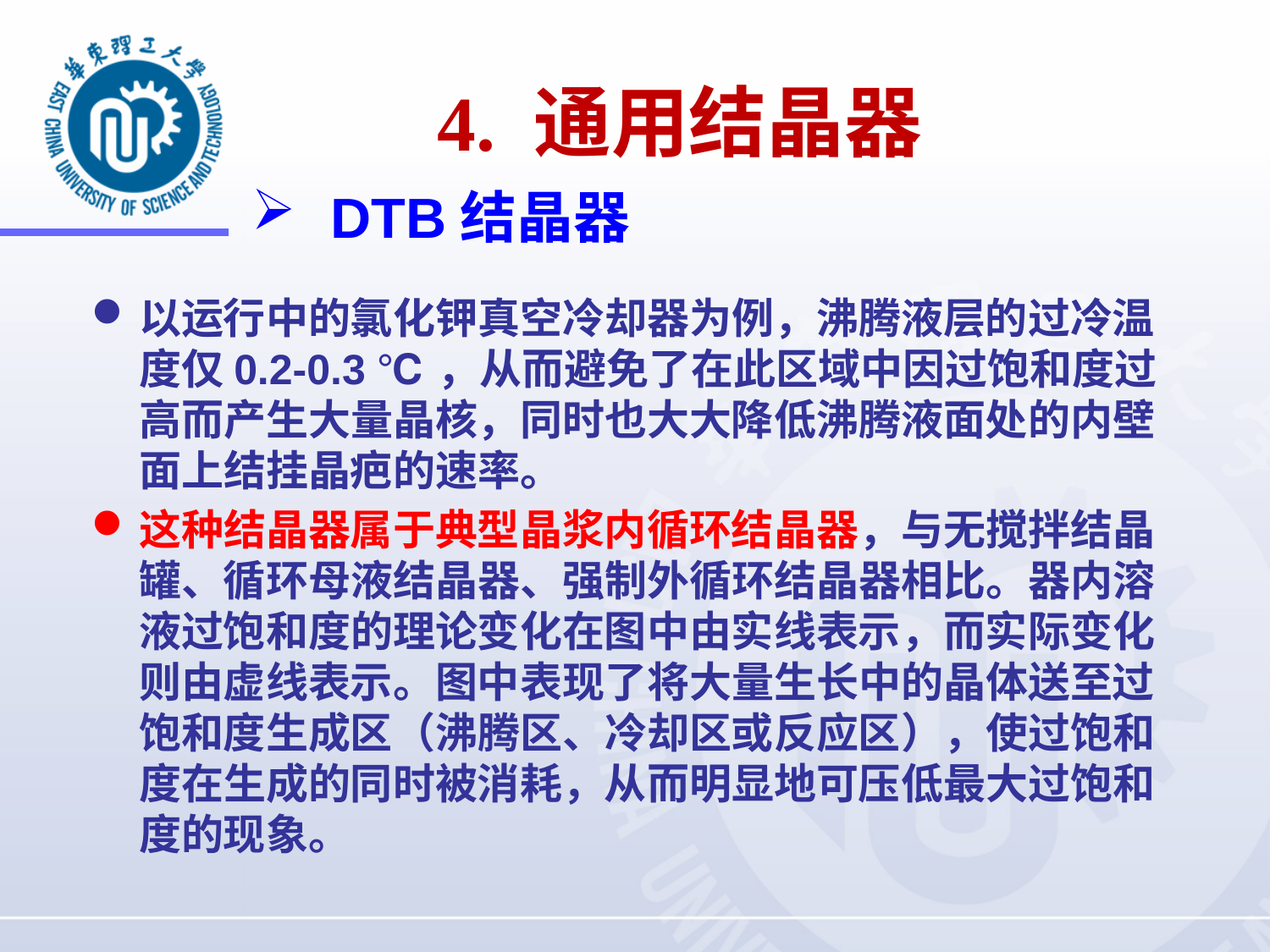

4. 通用结晶器
DTB结晶器
以运行中的氯化钾真空冷却器为例，沸腾液层的过冷温度仅0.2-0.3 ℃，从而避免了在此区域中因过饱和度过高而产生大量晶核，同时也大大降低沸腾液面处的内壁面上结挂晶疤的速率。
这种结晶器属于典型晶浆内循环结晶器，与无搅拌结晶罐、循环母液结晶器、强制外循环结晶器相比。器内溶液过饱和度的理论变化在图中由实线表示，而实际变化则由虚线表示。图中表现了将大量生长中的晶体送至过饱和度生成区（沸腾区、冷却区或反应区），使过饱和度在生成的同时被消耗，从而明显地可压低最大过饱和度的现象。